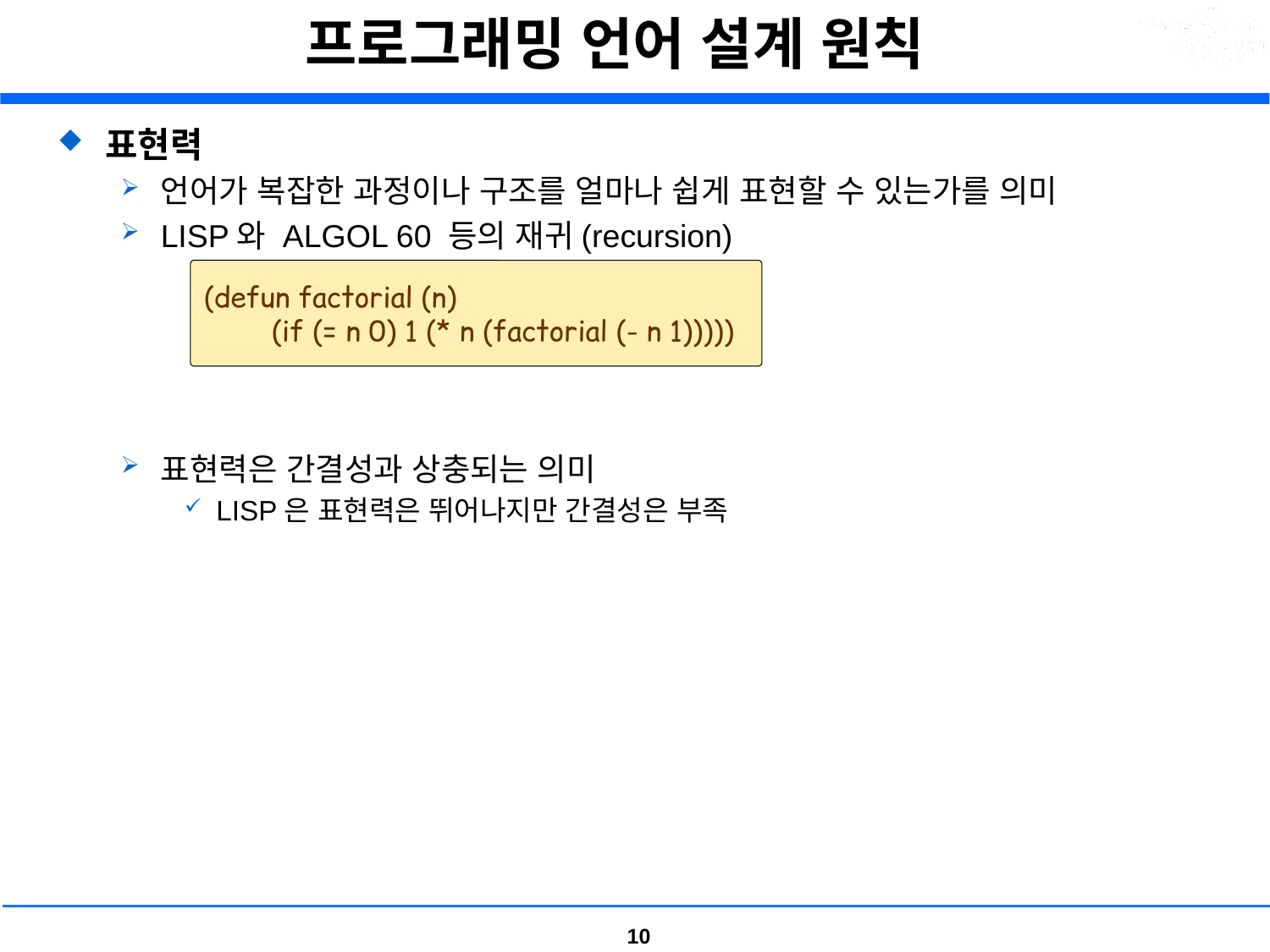

# 프로그래밍 언어 설계 원칙
표현력
언어가 복잡한 과정이나 구조를 얼마나 쉽게 표현할 수 있는가를 의미
LISP와 ALGOL 60 등의 재귀(recursion)

표현력은 간결성과 상충되는 의미
LISP은 표현력은 뛰어나지만 간결성은 부족

(defun factorial (n)
        (if (= n 0) 1 (* n (factorial (- n 1)))))